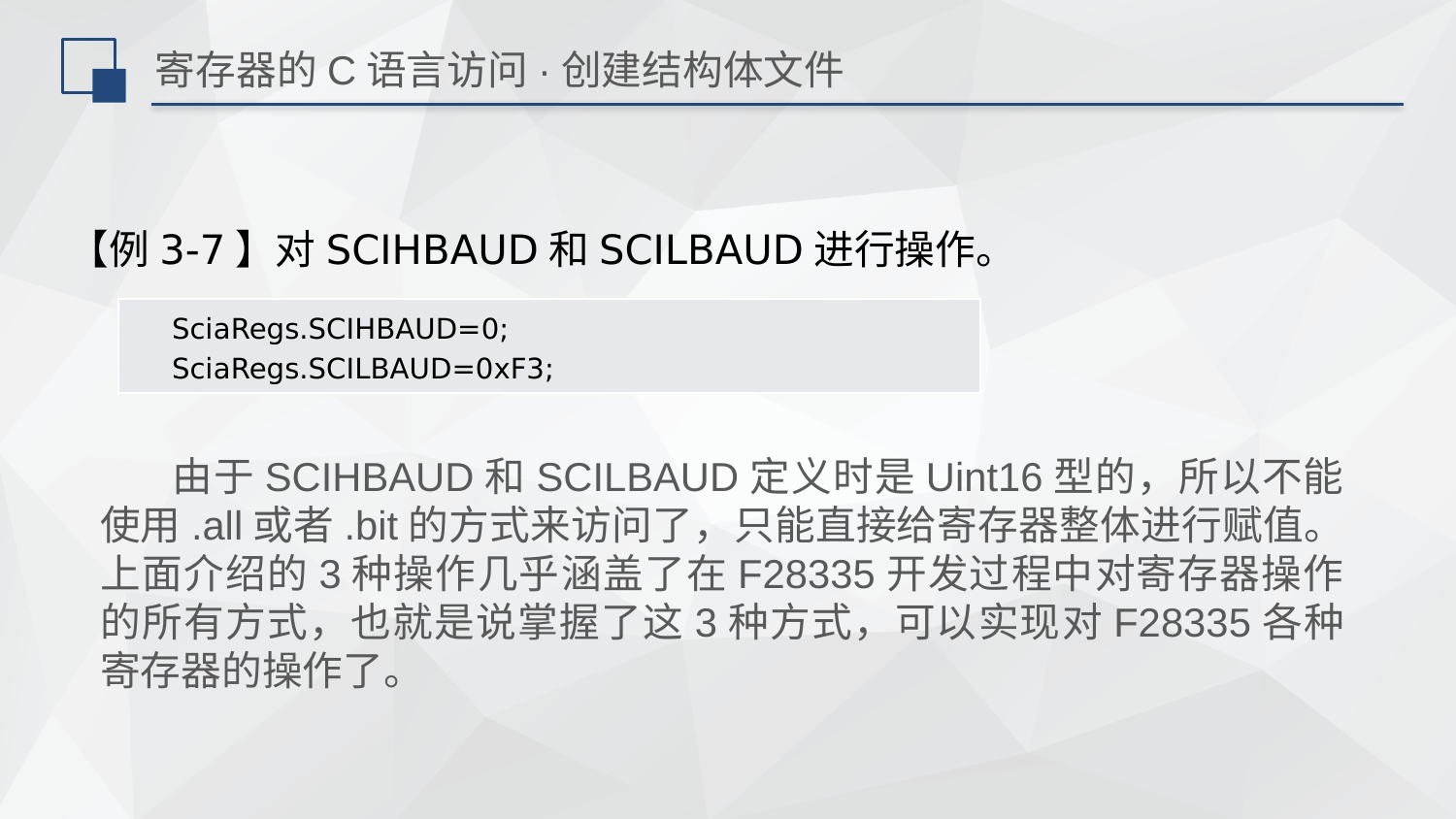

# 寄存器的C语言访问·创建结构体文件
【例3-7】对SCIHBAUD和SCILBAUD进行操作。
| SciaRegs.SCIHBAUD=0; SciaRegs.SCILBAUD=0xF3; |
| --- |
      由于SCIHBAUD和SCILBAUD定义时是Uint16型的，所以不能使用.all或者.bit的方式来访问了，只能直接给寄存器整体进行赋值。上面介绍的3种操作几乎涵盖了在F28335开发过程中对寄存器操作的所有方式，也就是说掌握了这3种方式，可以实现对F28335各种寄存器的操作了。